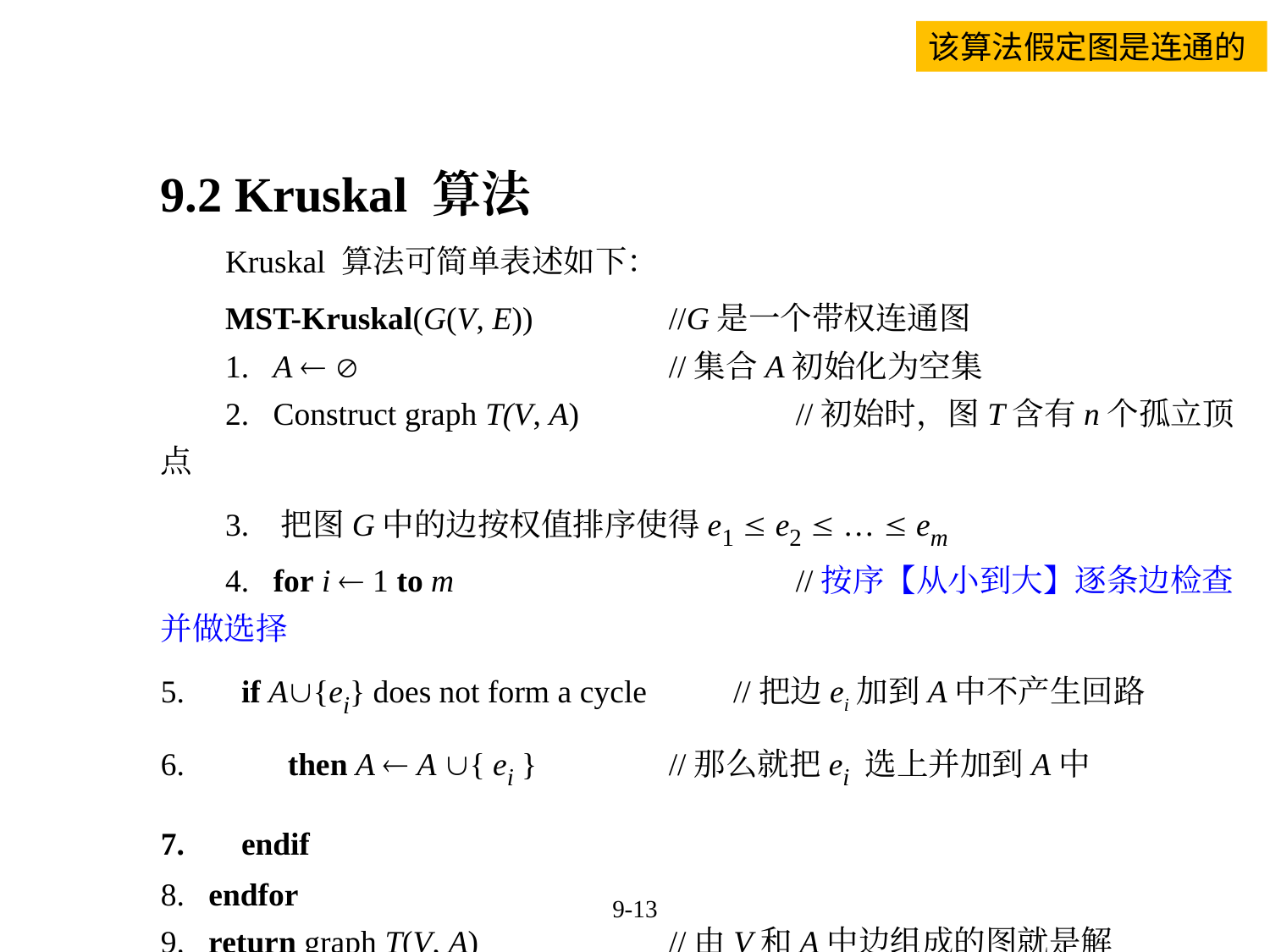

该算法假定图是连通的
9.2 Kruskal 算法
Kruskal 算法可简单表述如下：
MST-Kruskal(G(V, E))		//G是一个带权连通图
1.   A ← ∅			//集合A初始化为空集
2.   Construct graph T(V, A) 		//初始时，图T含有n个孤立顶点
3.   把图G中的边按权值排序使得e1 ≤ e2 ≤ … ≤ em
4.   for i ← 1 to m			//按序【从小到大】逐条边检查并做选择
5. 	  if A∪{ei} does not form a cycle	//把边ei加到A中不产生回路
6. 	then A ← A ∪{ ei }		//那么就把ei 选上并加到A中
  endif
8.   endfor
9.   return graph T(V, A)		//由V和A中边组成的图就是解
10. End
9-13